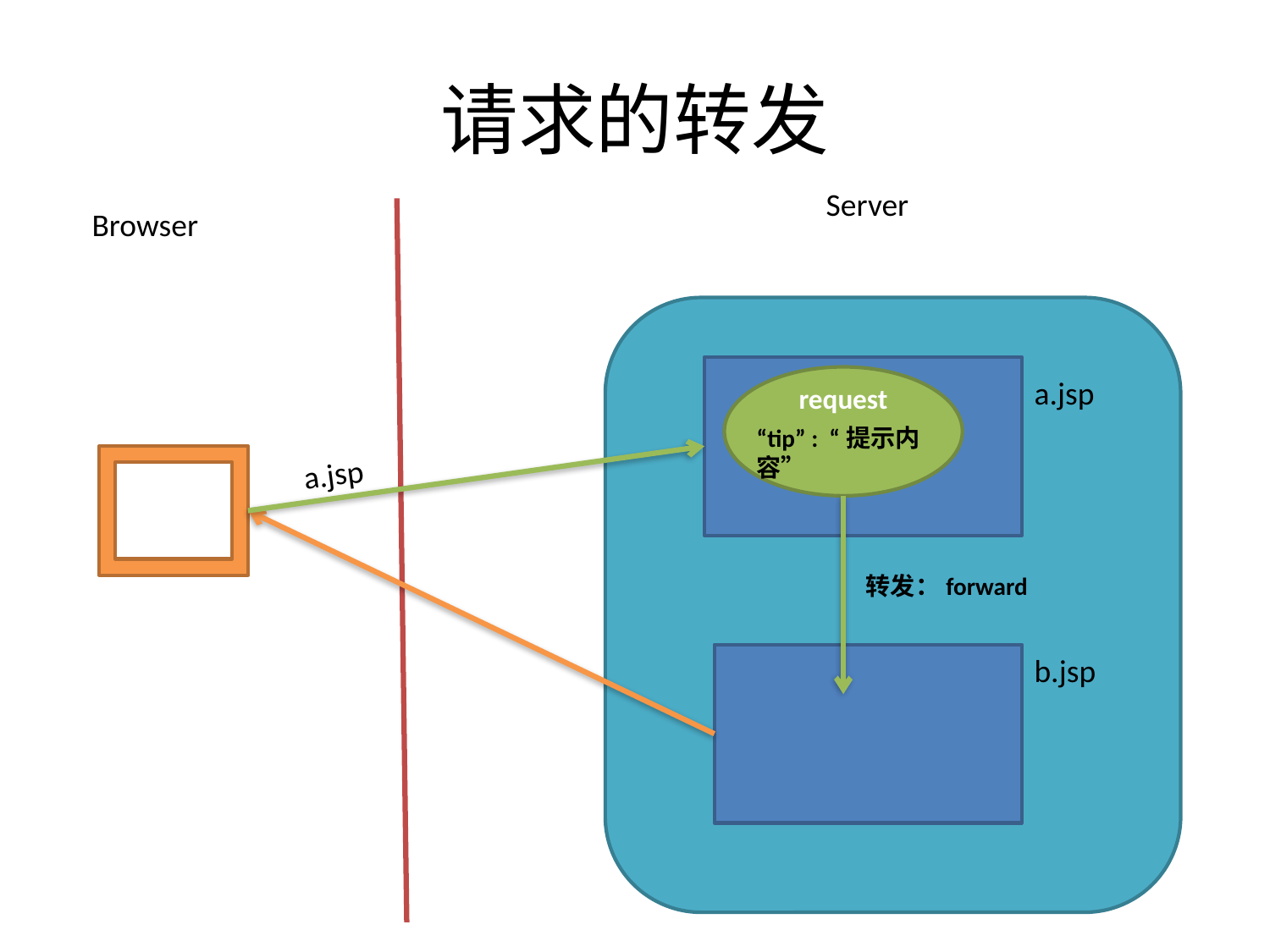

# 请求的转发
Server
Browser

request

a.jsp
“tip” :  “提示内容”
a.jsp

转发：forward

b.jsp